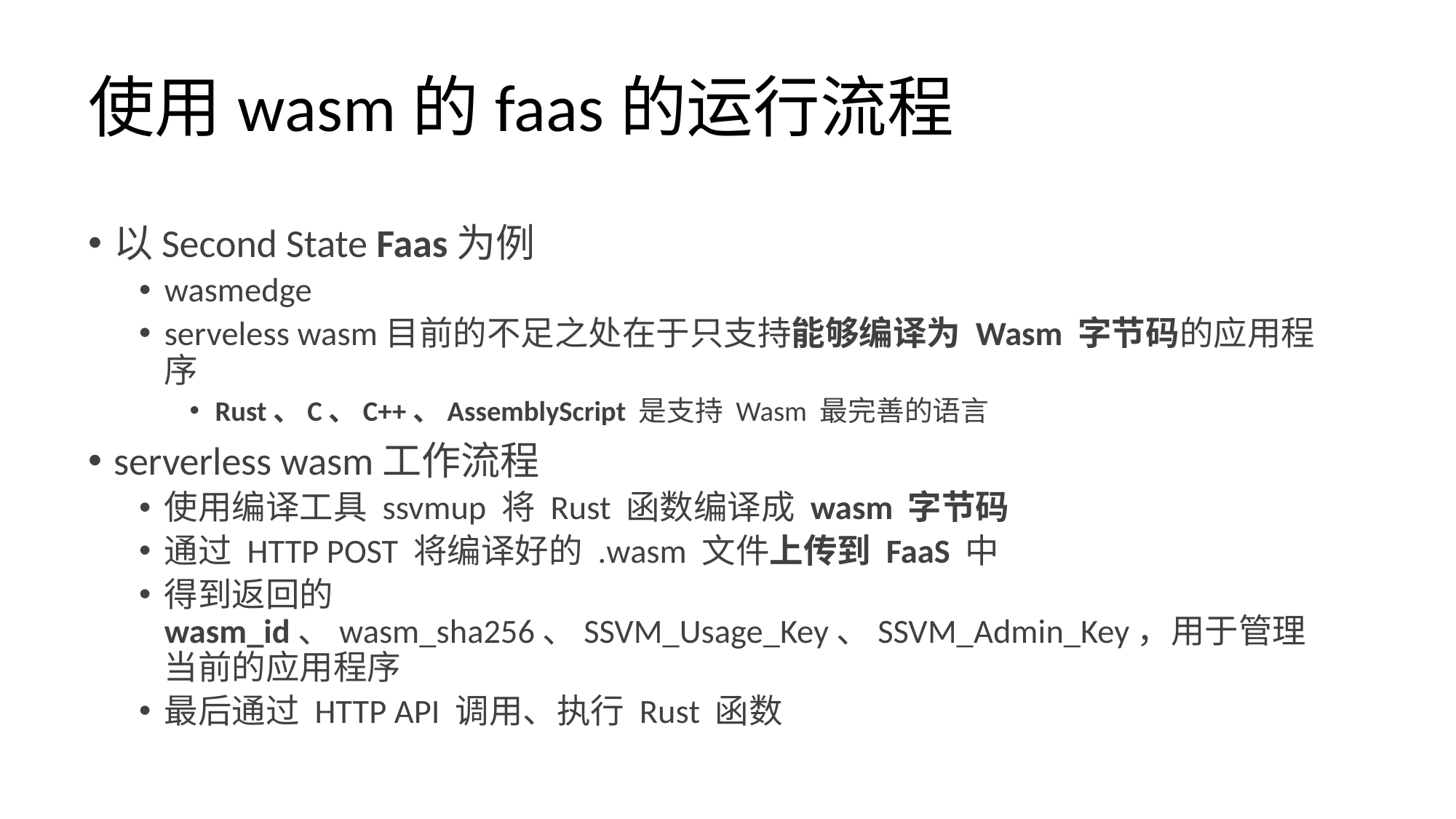

# 使用wasm的faas的运行流程
以Second State Faas为例
wasmedge
serveless wasm目前的不足之处在于只支持能够编译为 Wasm 字节码的应用程序
Rust、C、C++、AssemblyScript 是支持 Wasm 最完善的语言
serverless wasm工作流程
使用编译工具 ssvmup 将 Rust 函数编译成 wasm 字节码
通过 HTTP POST 将编译好的 .wasm 文件上传到 FaaS 中
得到返回的 wasm_id、wasm_sha256、SSVM_Usage_Key、SSVM_Admin_Key，用于管理当前的应用程序
最后通过 HTTP API 调用、执行 Rust 函数